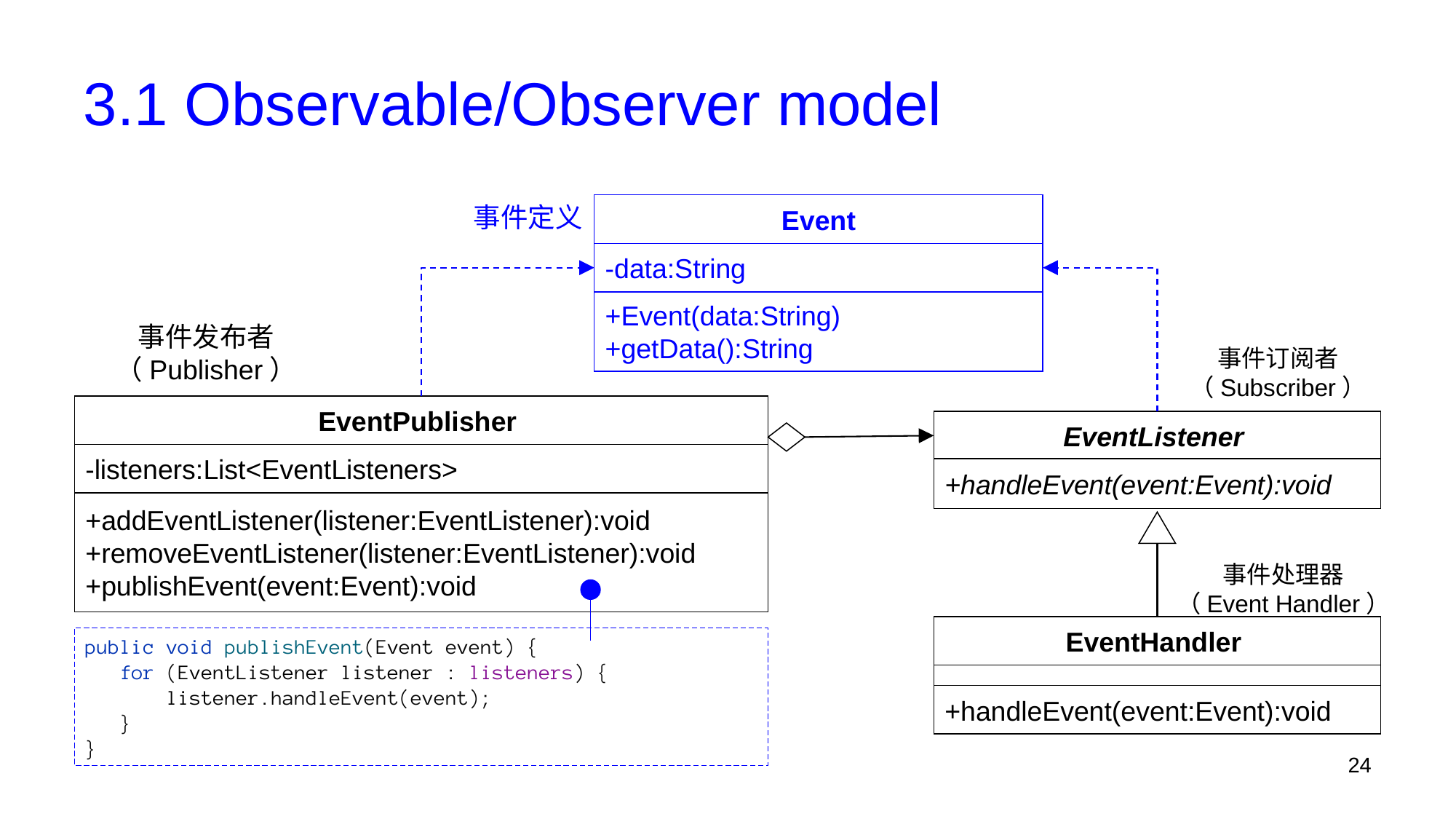

# 3.1 Observable/Observer model
事件定义
Event
-data:String
+Event(data:String)
+getData():String
事件发布者（Publisher）
事件订阅者（Subscriber）
EventPublisher
EventListener

-listeners:List<EventListeners>
+handleEvent(event:Event):void
+addEventListener(listener:EventListener):void
+removeEventListener(listener:EventListener):void
+publishEvent(event:Event):void

事件处理器
（Event Handler）

EventHandler
public void publishEvent(Event event) {
   for (EventListener listener : listeners) {
       listener.handleEvent(event);
   }
}

+handleEvent(event:Event):void
24